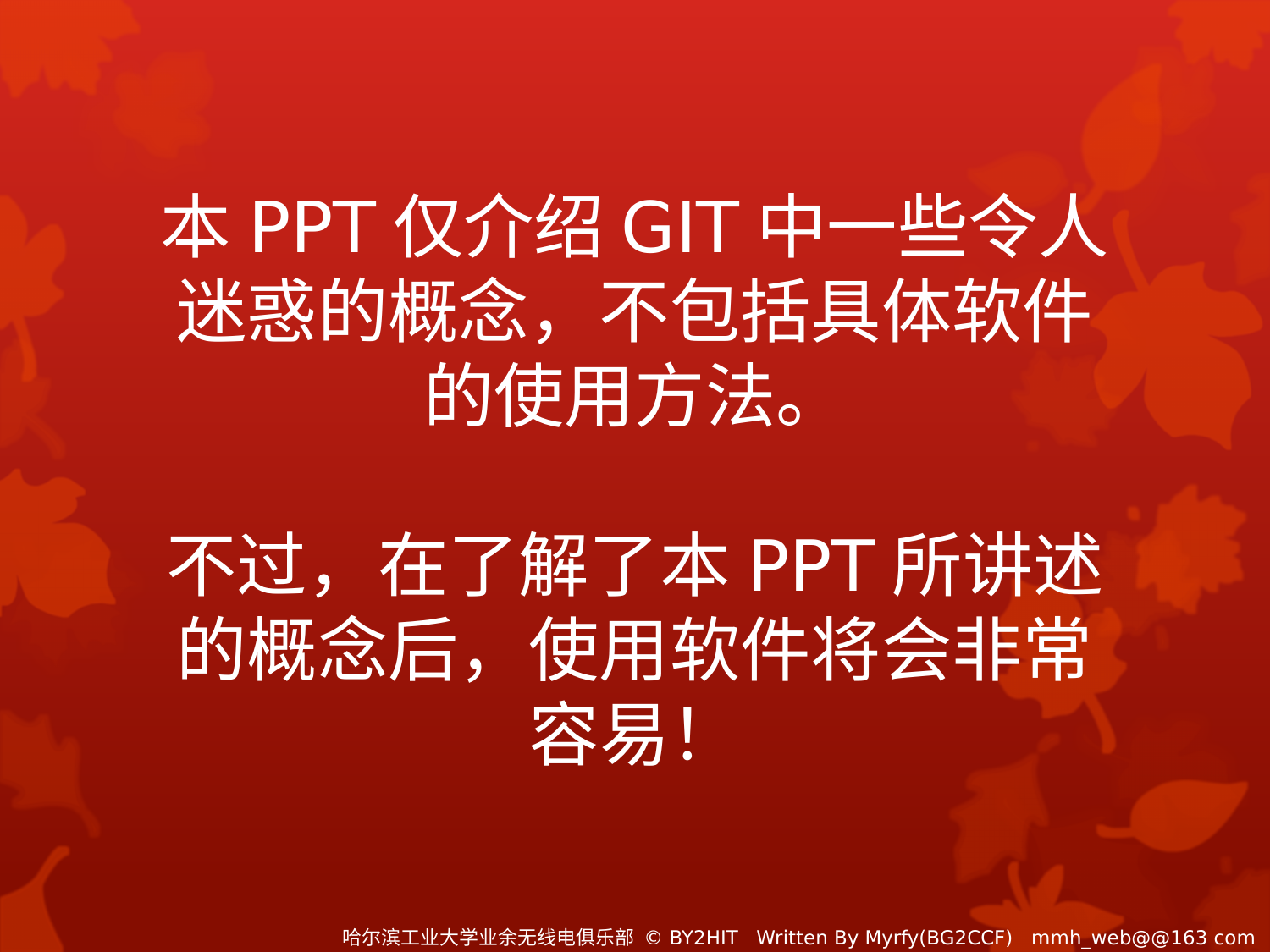

本PPT仅介绍GIT中一些令人迷惑的概念，不包括具体软件的使用方法。

不过，在了解了本PPT所讲述的概念后，使用软件将会非常容易！